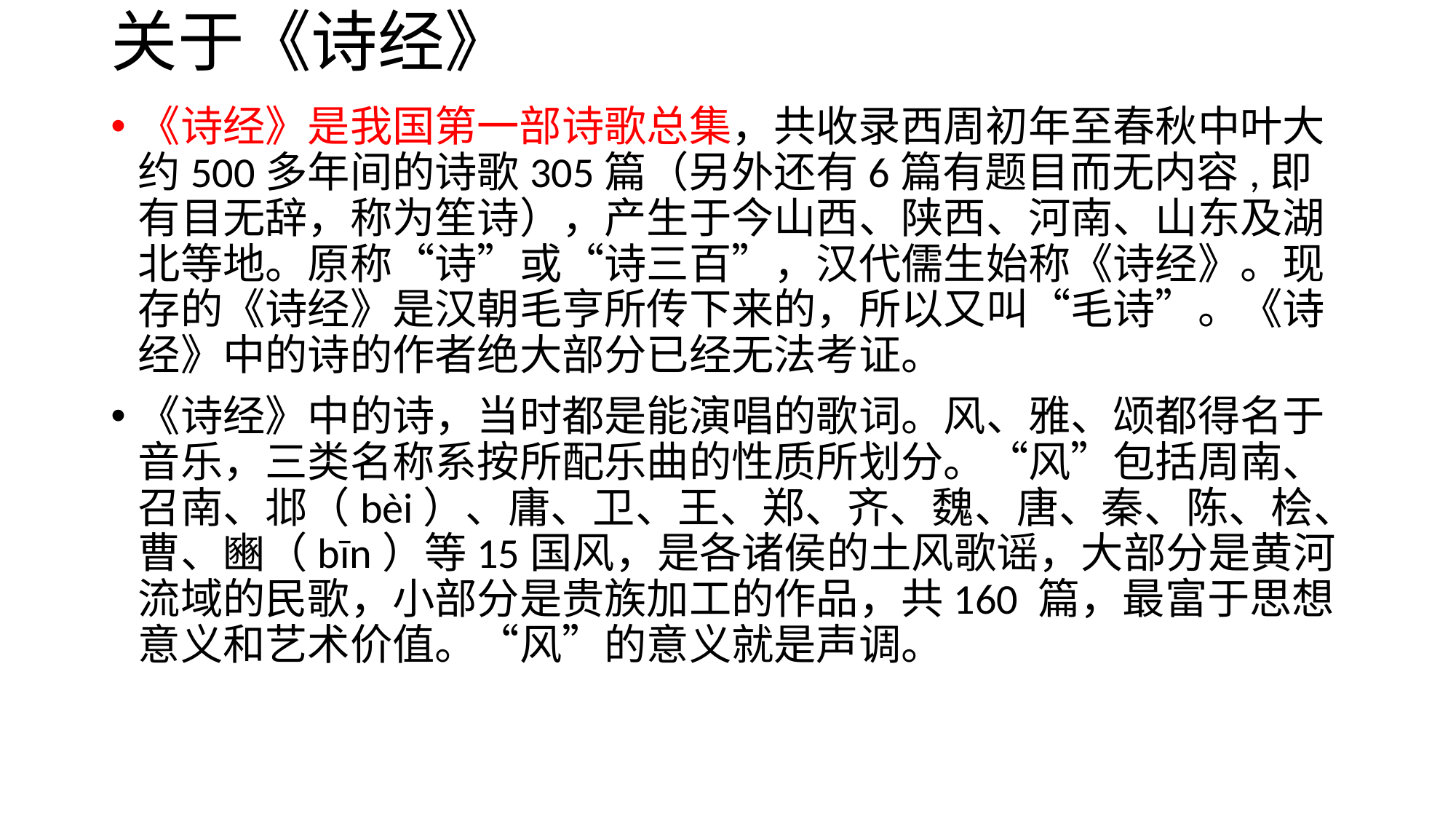

# 关于《诗经》
《诗经》是我国第一部诗歌总集，共收录西周初年至春秋中叶大约500多年间的诗歌305篇（另外还有6篇有题目而无内容,即有目无辞，称为笙诗），产生于今山西、陕西、河南、山东及湖北等地。原称“诗”或“诗三百”，汉代儒生始称《诗经》。现存的《诗经》是汉朝毛亨所传下来的，所以又叫“毛诗”。《诗经》中的诗的作者绝大部分已经无法考证。
《诗经》中的诗，当时都是能演唱的歌词。风、雅、颂都得名于音乐，三类名称系按所配乐曲的性质所划分。“风”包括周南、召南、邶（bèi）、庸、卫、王、郑、齐、魏、唐、秦、陈、桧、曹、豳（bīn）等15国风，是各诸侯的土风歌谣，大部分是黄河流域的民歌，小部分是贵族加工的作品，共160 篇，最富于思想意义和艺术价值。“风”的意义就是声调。